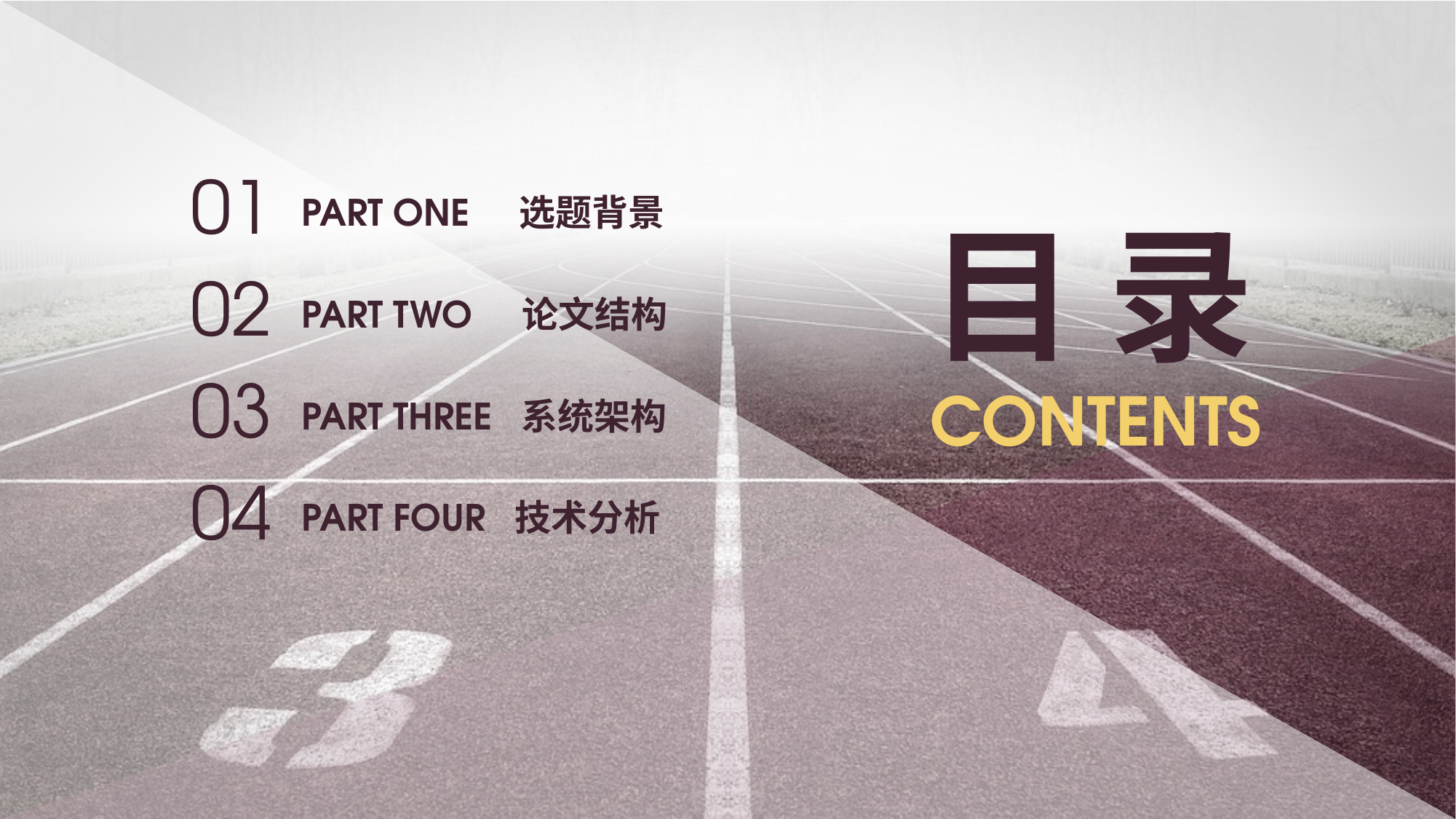

01
PART ONE    选题背景
目 录
CONTENTS
02
PART TWO    论文结构
03
PART THREE  系统架构
04
PART FOUR  技术分析